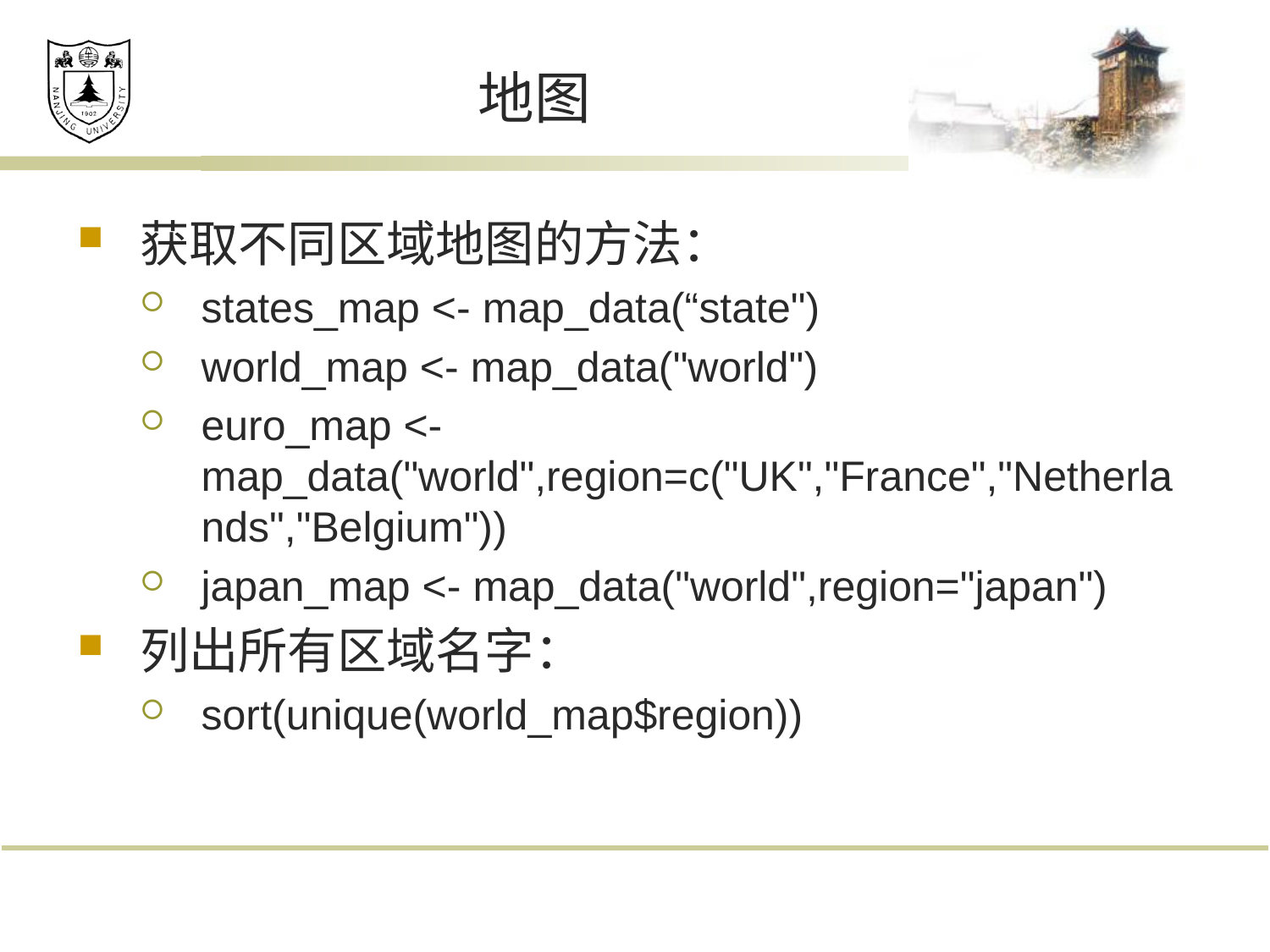

# 地图
获取不同区域地图的方法：
states_map <- map_data(“state")
world_map <- map_data("world")
euro_map <- map_data("world",region=c("UK","France","Netherlands","Belgium"))
japan_map <- map_data("world",region="japan")
列出所有区域名字：
sort(unique(world_map$region))